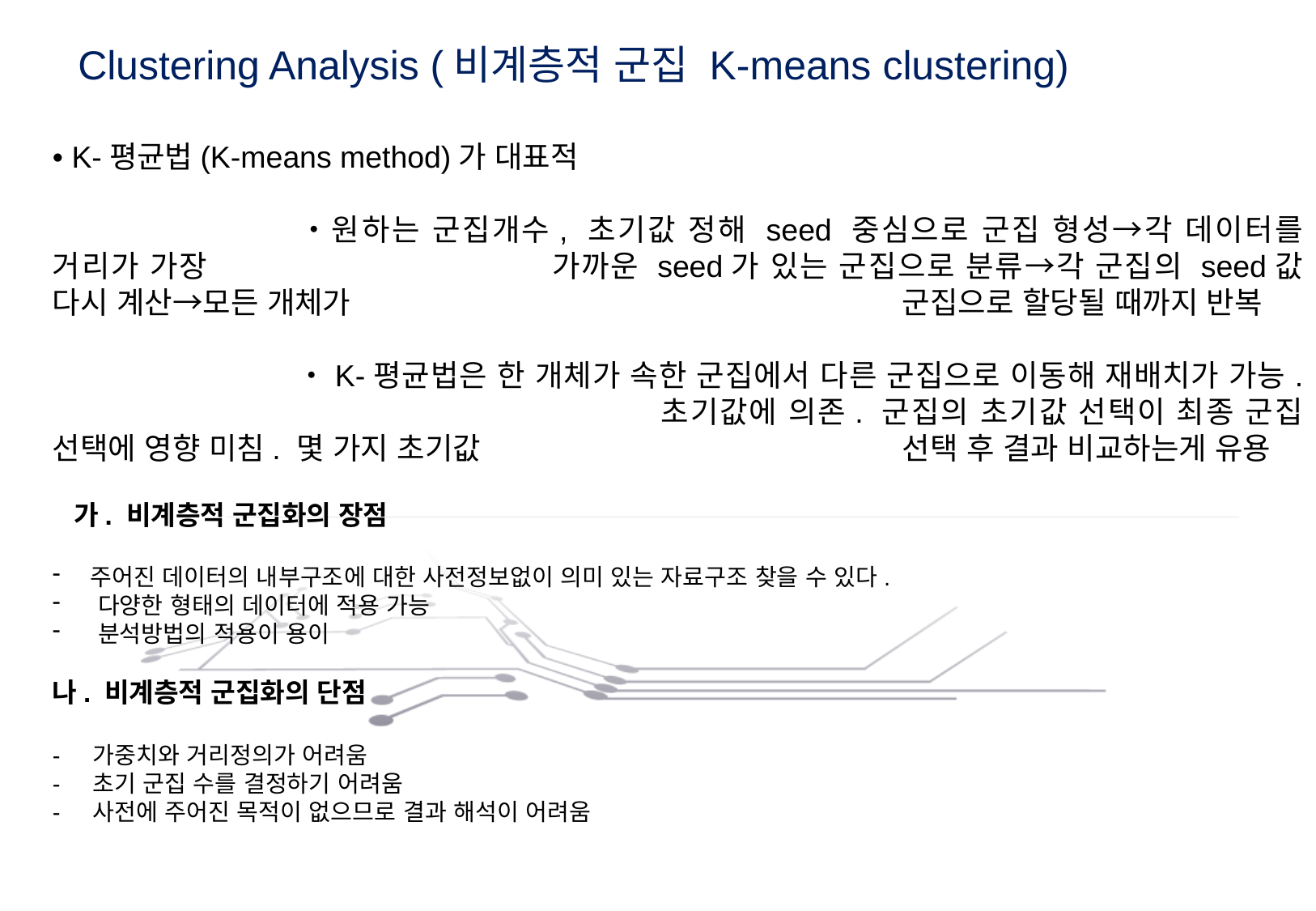

Clustering Analysis (비계층적 군집 K-means clustering)
• K-평균법(K-means method)가 대표적

		・원하는 군집개수, 초기값 정해 seed 중심으로 군집 형성→각 데이터를 거리가 가장 			가까운 seed가 있는 군집으로 분류→각 군집의 seed값 다시 계산→모든 개체가 					군집으로 할당될 때까지 반복

		・K-평균법은 한 개체가 속한 군집에서 다른 군집으로 이동해 재배치가 가능. 					초기값에 의존. 군집의 초기값 선택이 최종 군집 선택에 영향 미침. 몇 가지 초기값 				선택 후 결과 비교하는게 유용

  가. 비계층적 군집화의 장점

주어진 데이터의 내부구조에 대한 사전정보없이 의미 있는 자료구조 찾을 수 있다.
다양한 형태의 데이터에 적용 가능
분석방법의 적용이 용이

나. 비계층적 군집화의 단점

-    가중치와 거리정의가 어려움
-    초기 군집 수를 결정하기 어려움
-    사전에 주어진 목적이 없으므로 결과 해석이 어려움